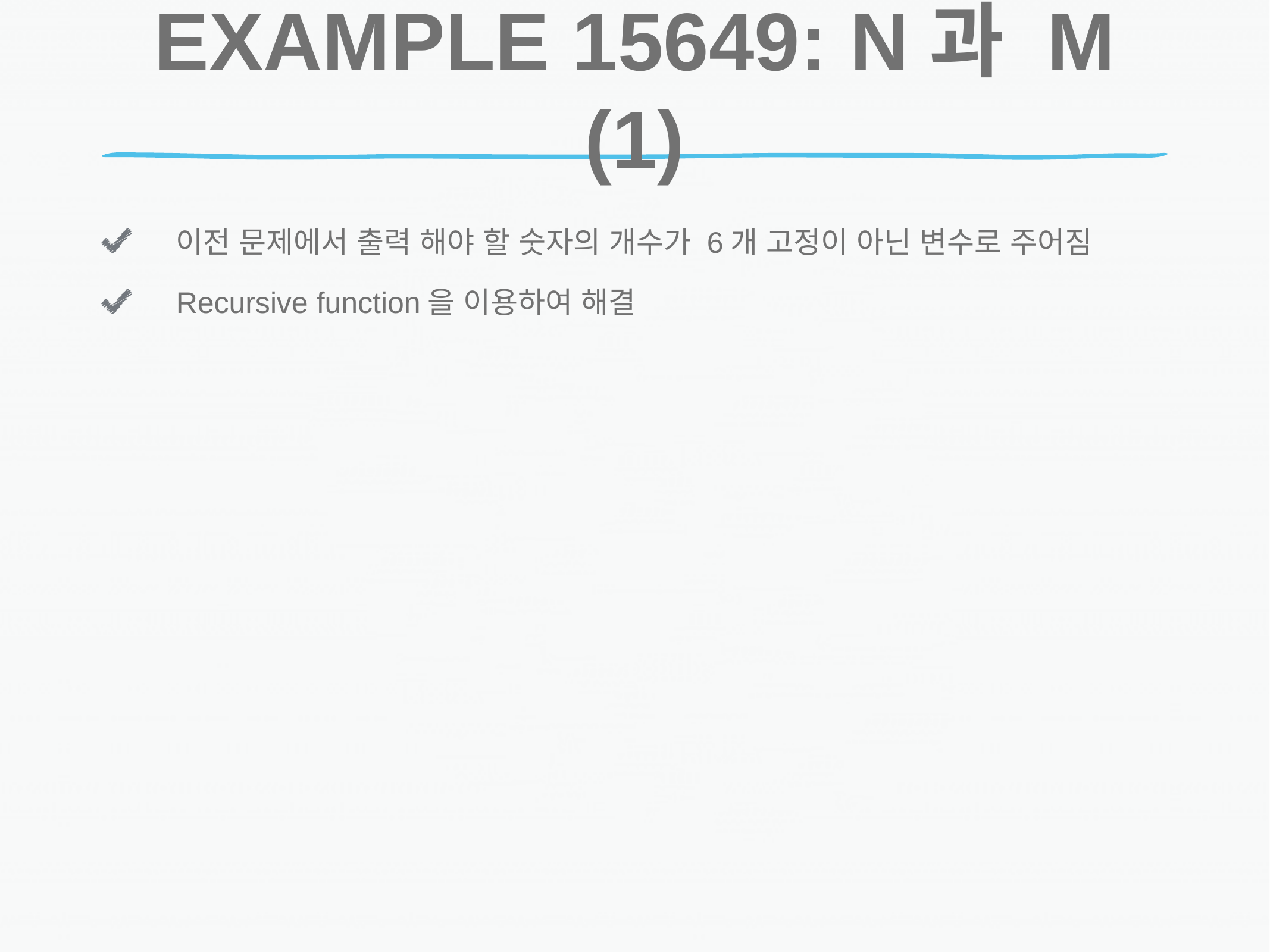

# example 15649: N과 M (1)
이전 문제에서 출력 해야 할 숫자의 개수가 6개 고정이 아닌 변수로 주어짐
Recursive function을 이용하여 해결